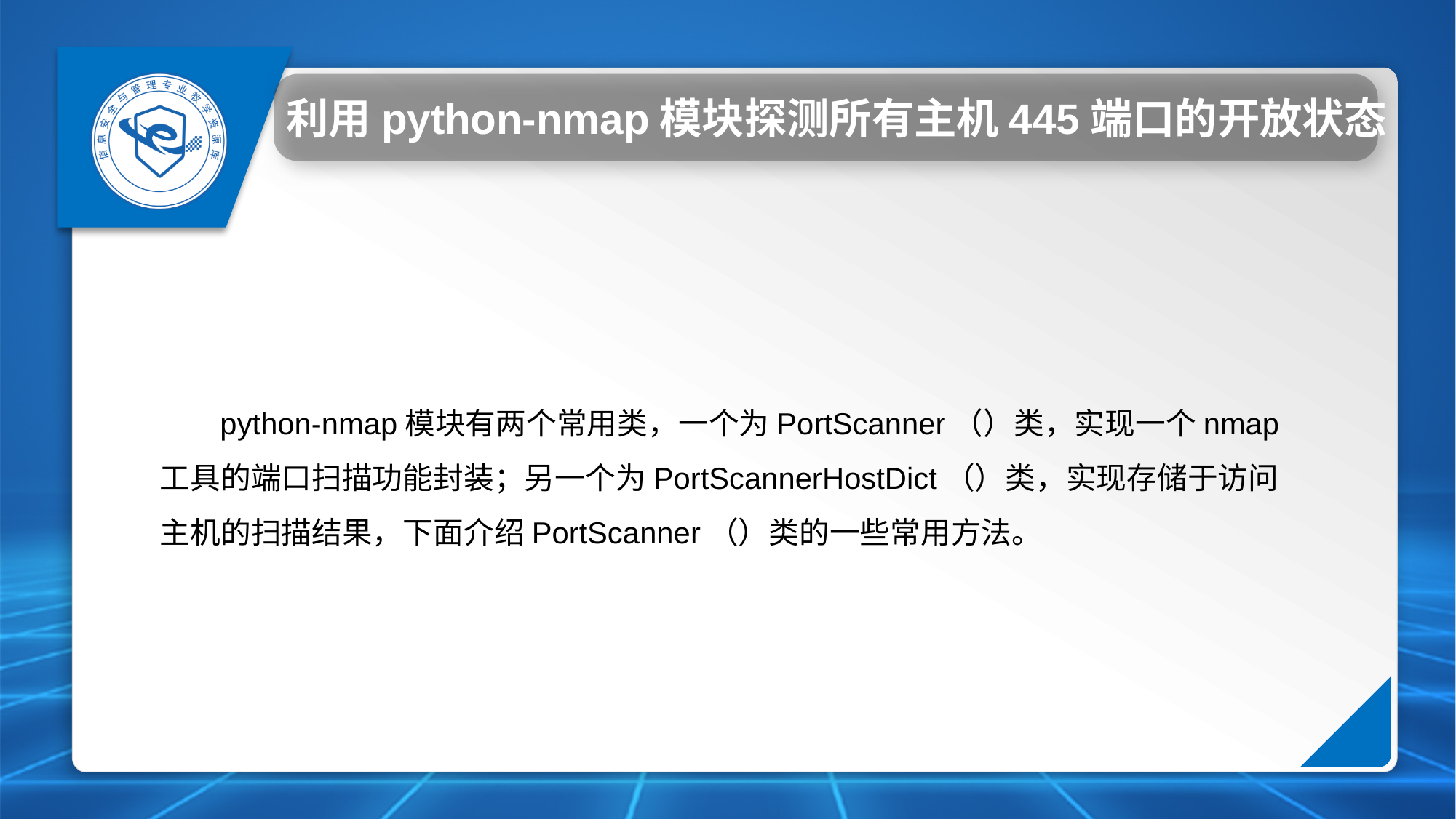

利用python-nmap模块探测所有主机445端口的开放状态
python-nmap模块有两个常用类，一个为PortScanner（）类，实现一个nmap工具的端口扫描功能封装；另一个为PortScannerHostDict（）类，实现存储于访问主机的扫描结果，下面介绍PortScanner（）类的一些常用方法。